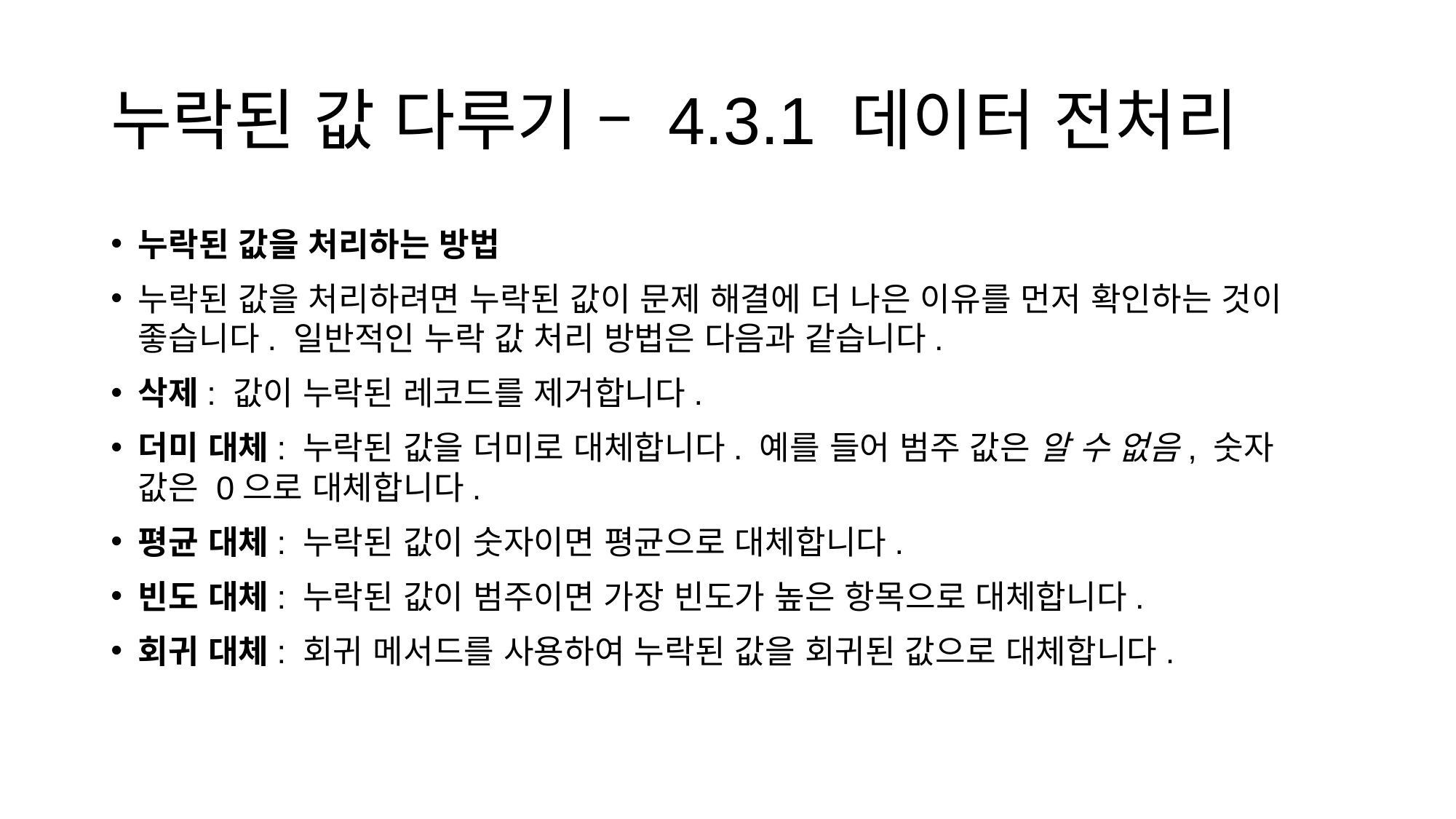

# 누락된 값 다루기 – 4.3.1 데이터 전처리
누락된 값을 처리하는 방법
누락된 값을 처리하려면 누락된 값이 문제 해결에 더 나은 이유를 먼저 확인하는 것이 좋습니다. 일반적인 누락 값 처리 방법은 다음과 같습니다.
삭제: 값이 누락된 레코드를 제거합니다.
더미 대체: 누락된 값을 더미로 대체합니다. 예를 들어 범주 값은 알 수 없음, 숫자 값은 0으로 대체합니다.
평균 대체: 누락된 값이 숫자이면 평균으로 대체합니다.
빈도 대체: 누락된 값이 범주이면 가장 빈도가 높은 항목으로 대체합니다.
회귀 대체: 회귀 메서드를 사용하여 누락된 값을 회귀된 값으로 대체합니다.